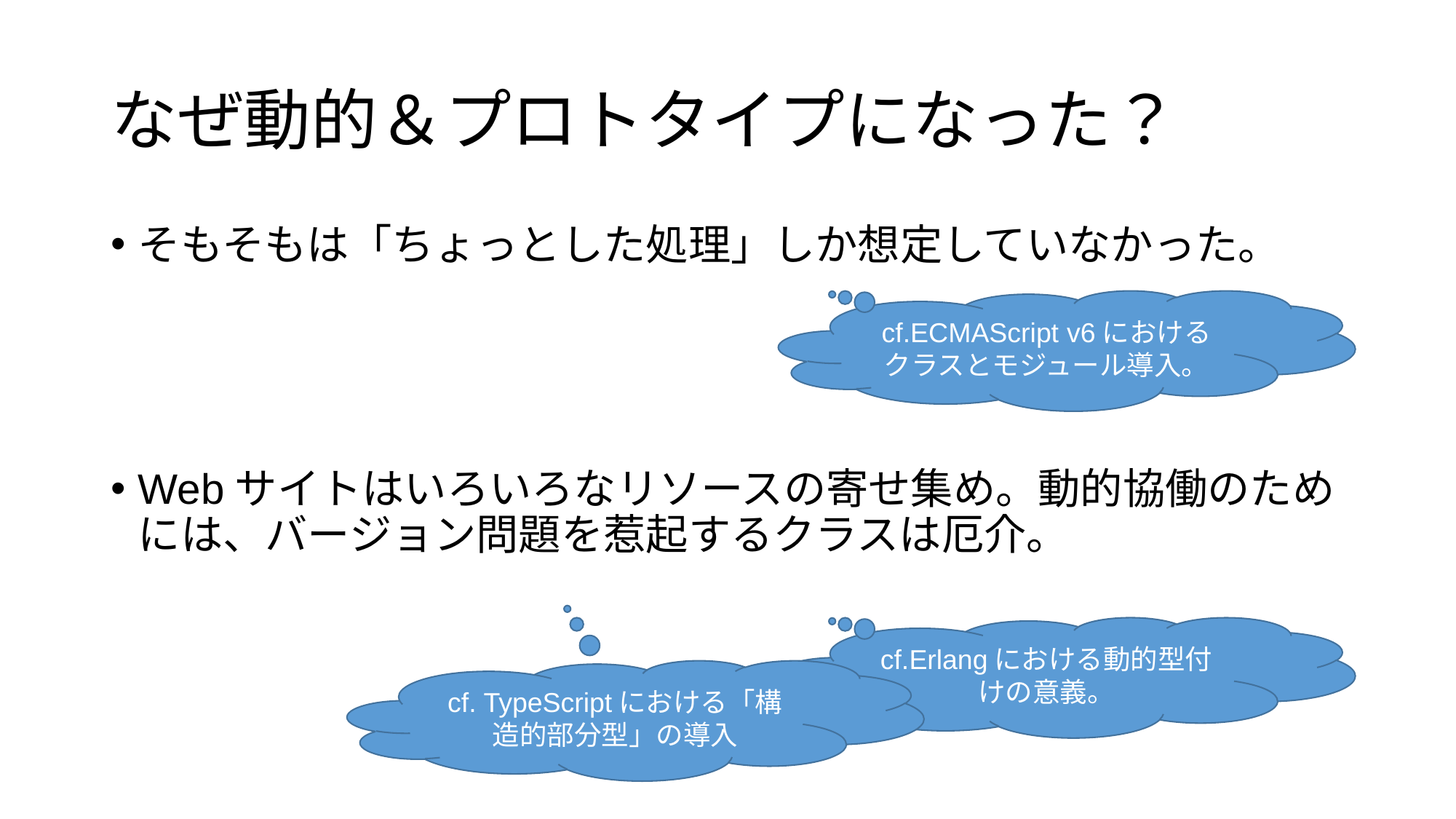

# なぜ動的＆プロトタイプになった？
そもそもは「ちょっとした処理」しか想定していなかった。

Webサイトはいろいろなリソースの寄せ集め。動的協働のためには、バージョン問題を惹起するクラスは厄介。

cf.ECMAScript v6におけるクラスとモジュール導入。
cf.Erlangにおける動的型付けの意義。
cf. TypeScriptにおける「構造的部分型」の導入